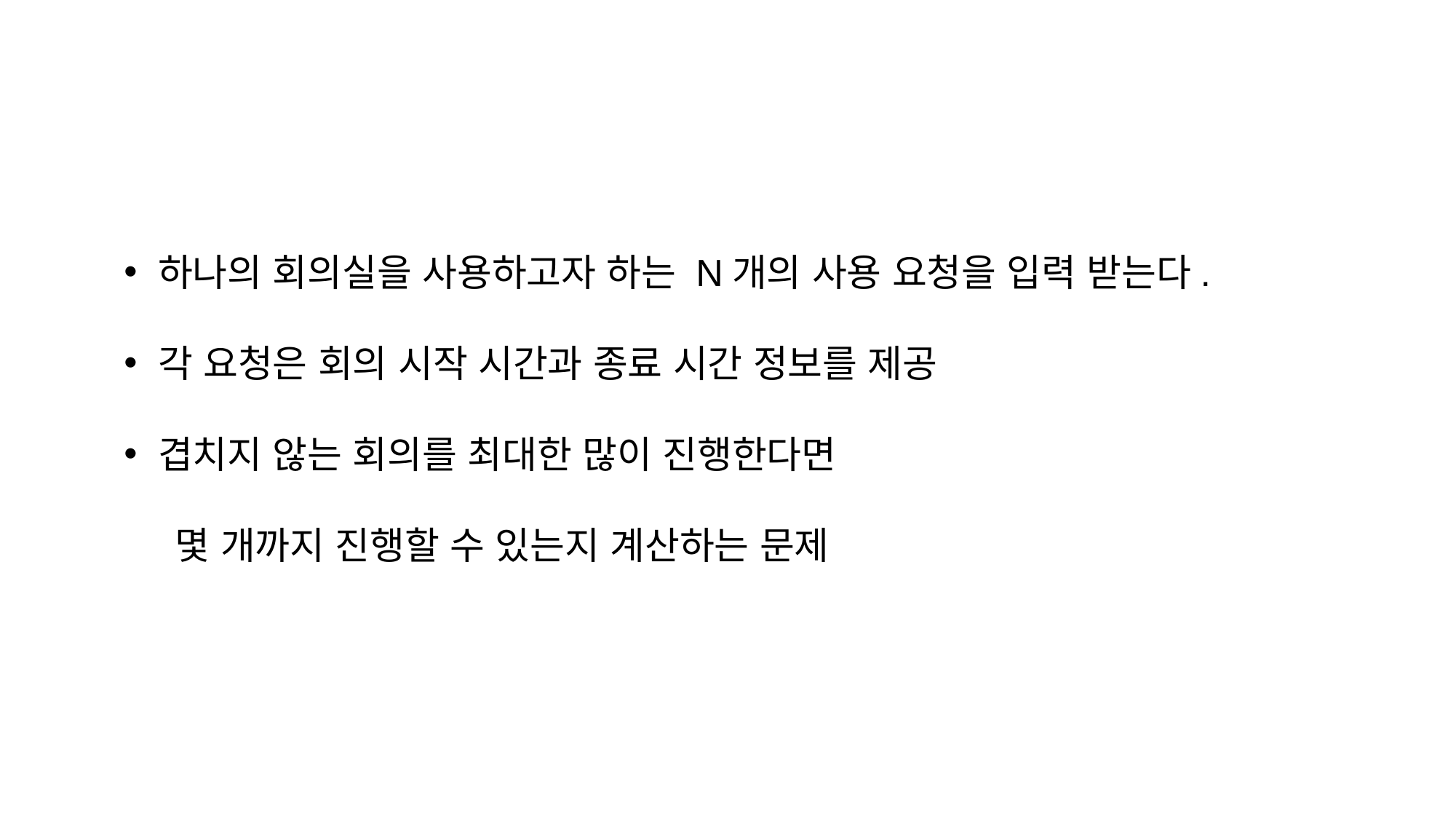

하나의 회의실을 사용하고자 하는 N개의 사용 요청을 입력 받는다.

각 요청은 회의 시작 시간과 종료 시간 정보를 제공

겹치지 않는 회의를 최대한 많이 진행한다면

    몇 개까지 진행할 수 있는지 계산하는 문제